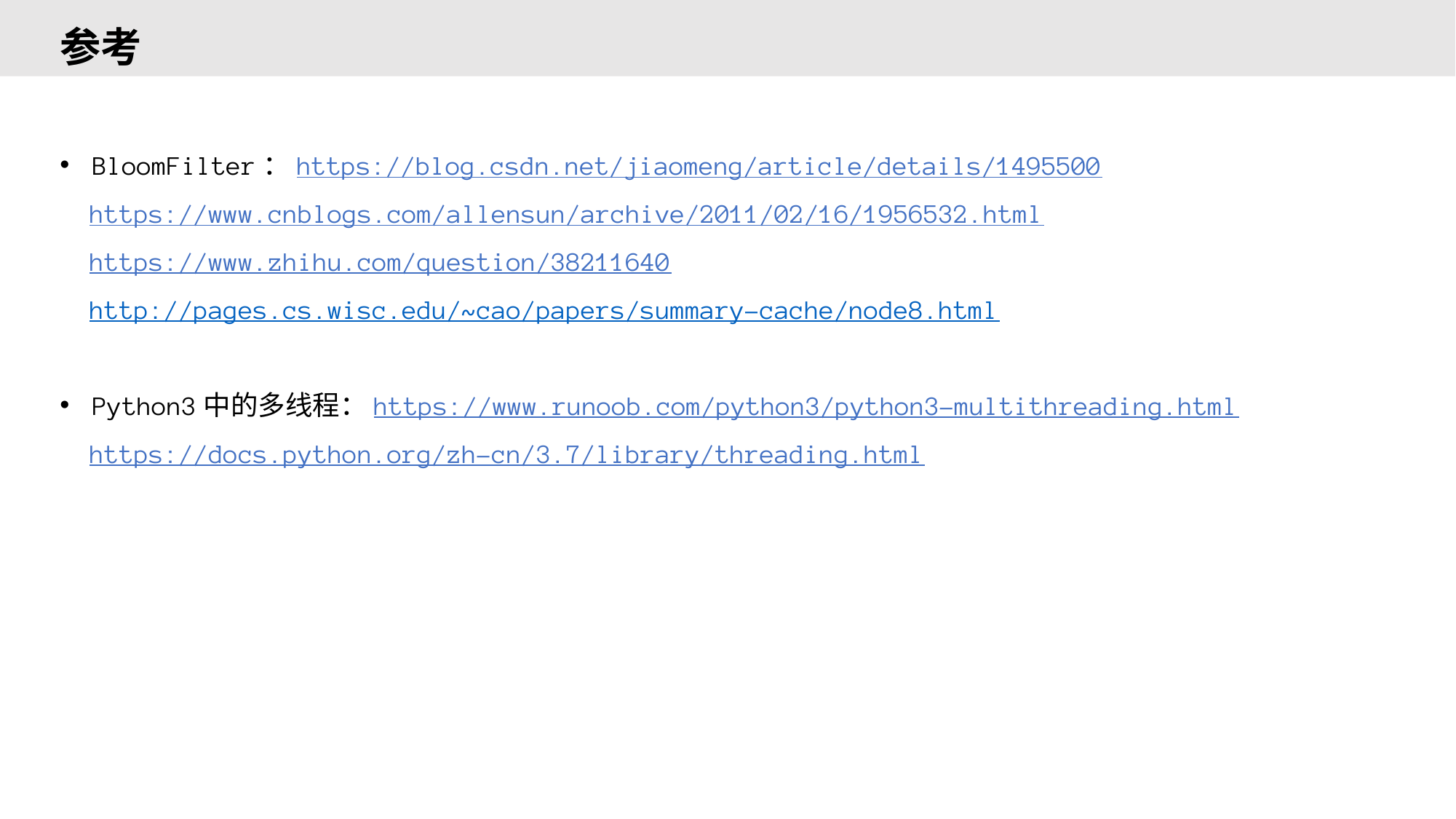

# 参考

BloomFilter：https://blog.csdn.net/jiaomeng/article/details/1495500
  https://www.cnblogs.com/allensun/archive/2011/02/16/1956532.html
  https://www.zhihu.com/question/38211640
  http://pages.cs.wisc.edu/~cao/papers/summary-cache/node8.html

Python3中的多线程：https://www.runoob.com/python3/python3-multithreading.html
  https://docs.python.org/zh-cn/3.7/library/threading.html

46